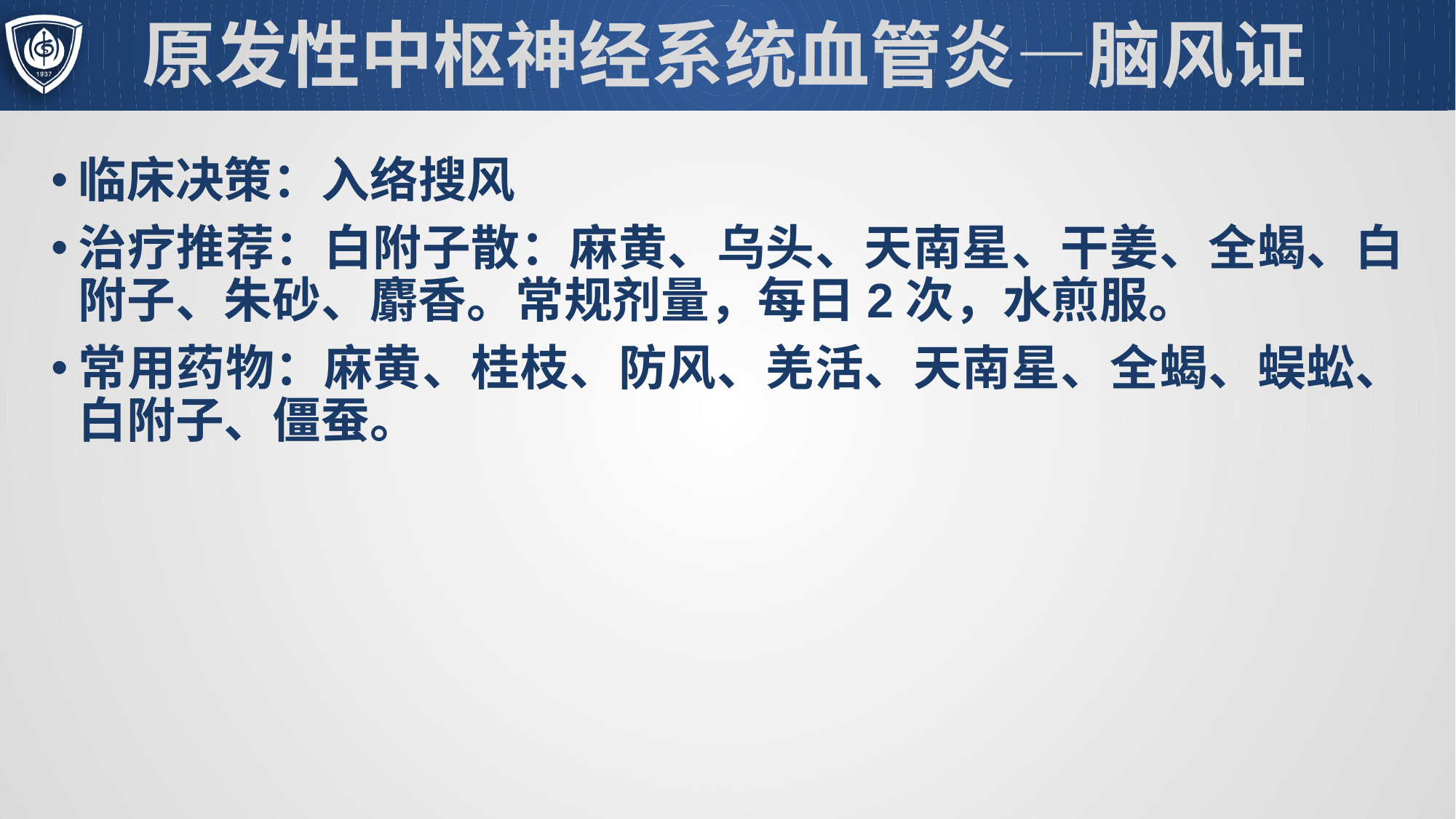

# 原发性中枢神经系统血管炎—脑风证
临床决策：入络搜风
治疗推荐：白附子散：麻黄、乌头、天南星、干姜、全蝎、白附子、朱砂、麝香。常规剂量，每日2次，水煎服。
常用药物：麻黄、桂枝、防风、羌活、天南星、全蝎、蜈蚣、白附子、僵蚕。